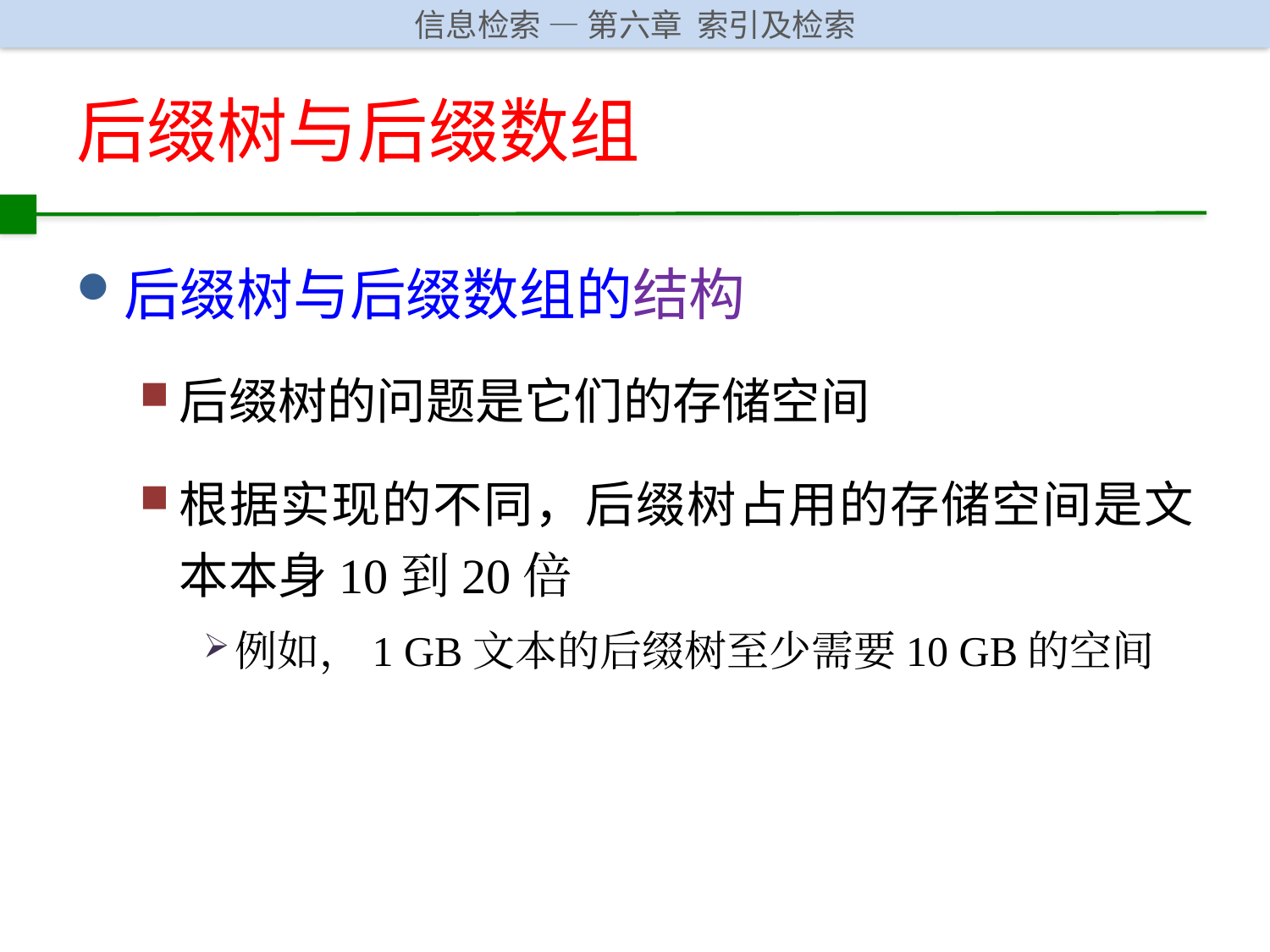

# 后缀树与后缀数组
后缀树与后缀数组的结构
后缀树的问题是它们的存储空间
根据实现的不同，后缀树占用的存储空间是文本本身10到20倍
例如，1 GB文本的后缀树至少需要10 GB的空间